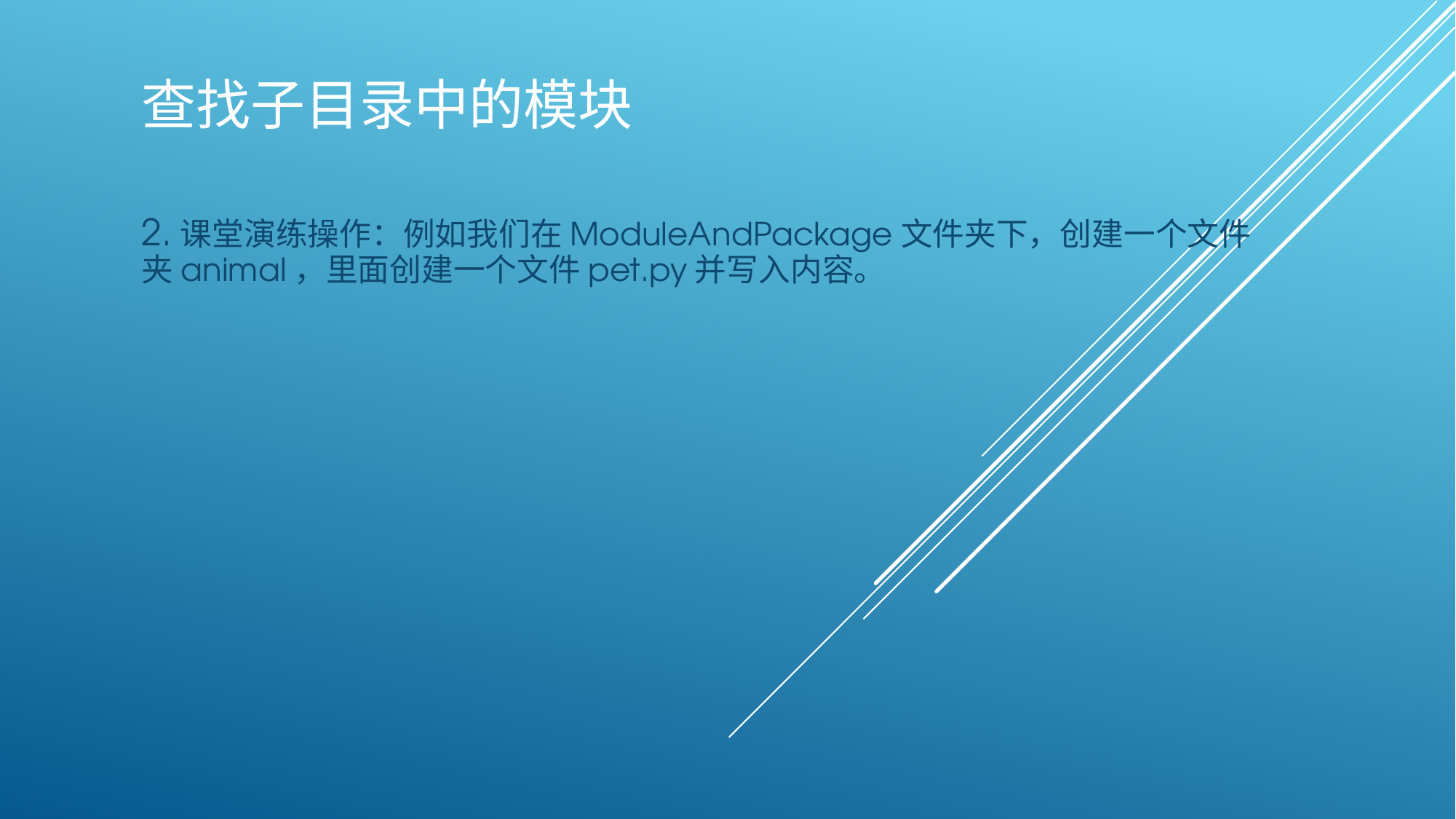

查找子目录中的模块

2.课堂演练操作：例如我们在ModuleAndPackage文件夹下，创建一个文件夹animal，里面创建一个文件pet.py并写入内容。